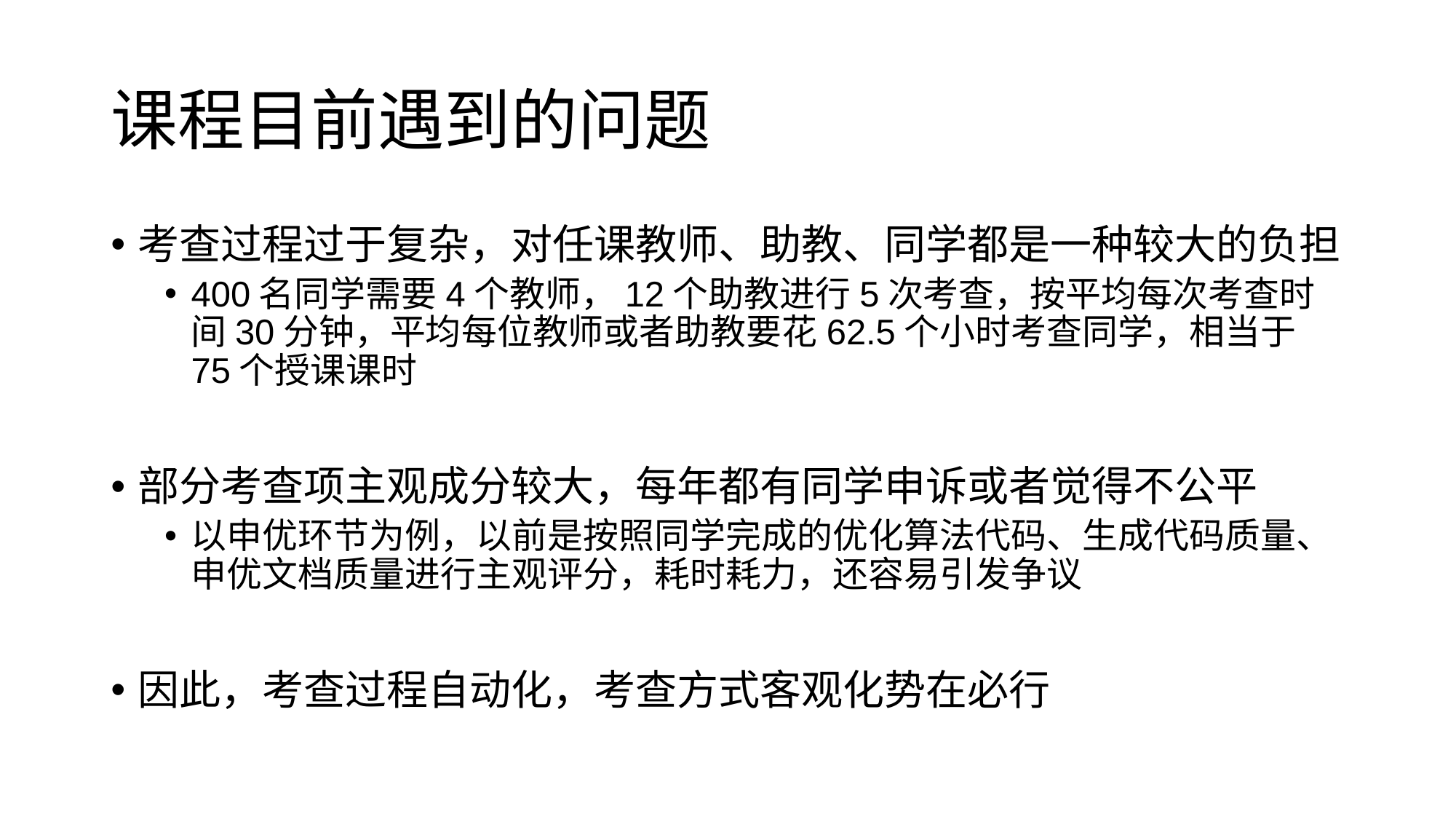

# 课程目前遇到的问题
考查过程过于复杂，对任课教师、助教、同学都是一种较大的负担
400名同学需要4个教师，12个助教进行5次考查，按平均每次考查时间30分钟，平均每位教师或者助教要花62.5个小时考查同学，相当于75个授课课时

部分考查项主观成分较大，每年都有同学申诉或者觉得不公平
以申优环节为例，以前是按照同学完成的优化算法代码、生成代码质量、申优文档质量进行主观评分，耗时耗力，还容易引发争议

因此，考查过程自动化，考查方式客观化势在必行